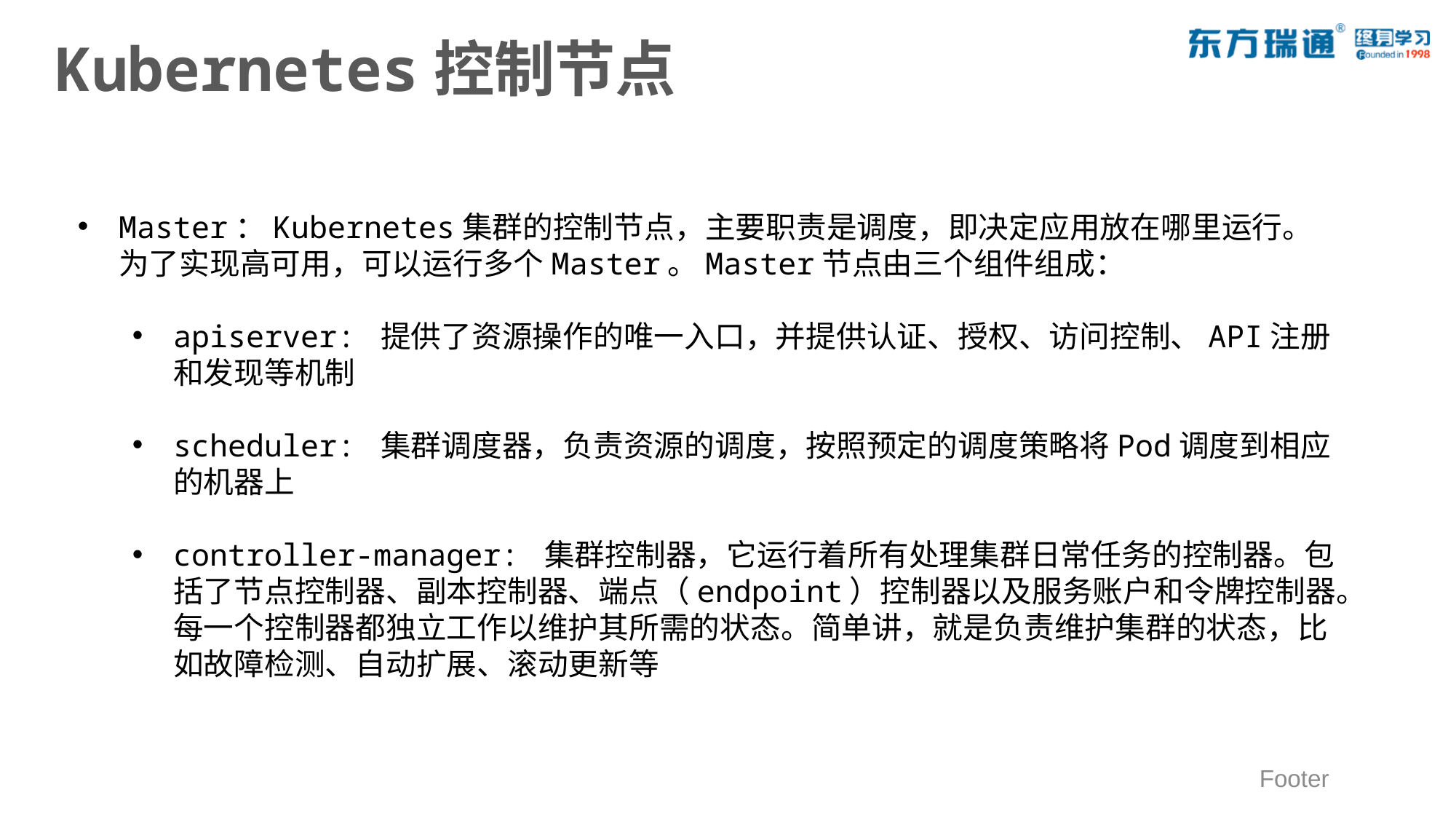

# Kubernetes控制节点
Master：Kubernetes集群的控制节点，主要职责是调度，即决定应用放在哪里运行。为了实现高可用，可以运行多个Master。Master节点由三个组件组成：

apiserver: 提供了资源操作的唯一入口，并提供认证、授权、访问控制、API注册和发现等机制

scheduler: 集群调度器，负责资源的调度，按照预定的调度策略将Pod调度到相应的机器上

controller-manager: 集群控制器，它运行着所有处理集群日常任务的控制器。包括了节点控制器、副本控制器、端点（endpoint）控制器以及服务账户和令牌控制器。每一个控制器都独立工作以维护其所需的状态。简单讲，就是负责维护集群的状态，比如故障检测、自动扩展、滚动更新等

Footer
6